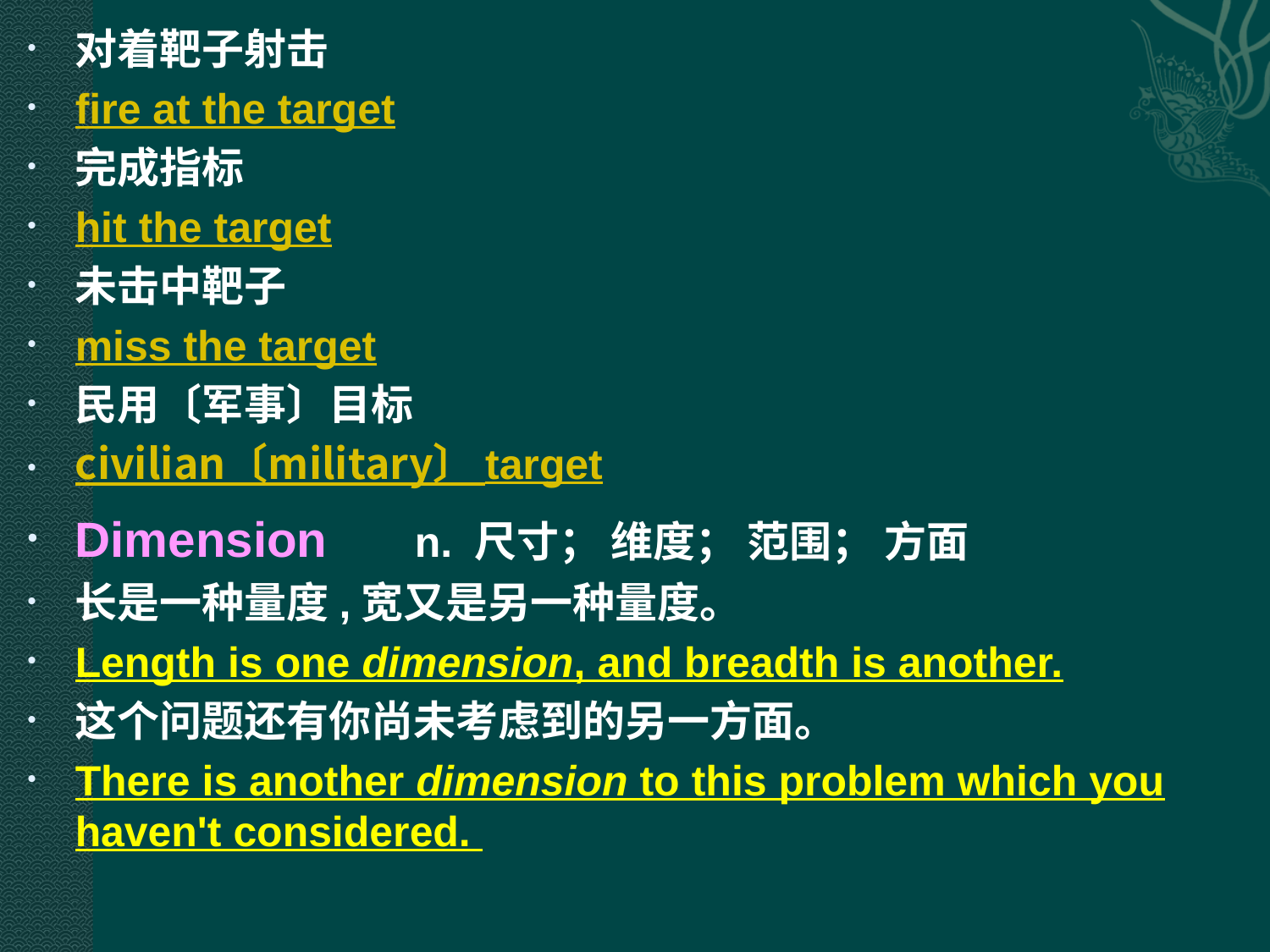

对着靶子射击
fire at the target
完成指标
hit the target
未击中靶子
miss the target
民用〔军事〕目标
civilian〔military〕 target
Dimension 　 n. 尺寸； 维度； 范围； 方面
长是一种量度,宽又是另一种量度。
Length is one dimension, and breadth is another.
这个问题还有你尚未考虑到的另一方面。
There is another dimension to this problem which you haven't considered.